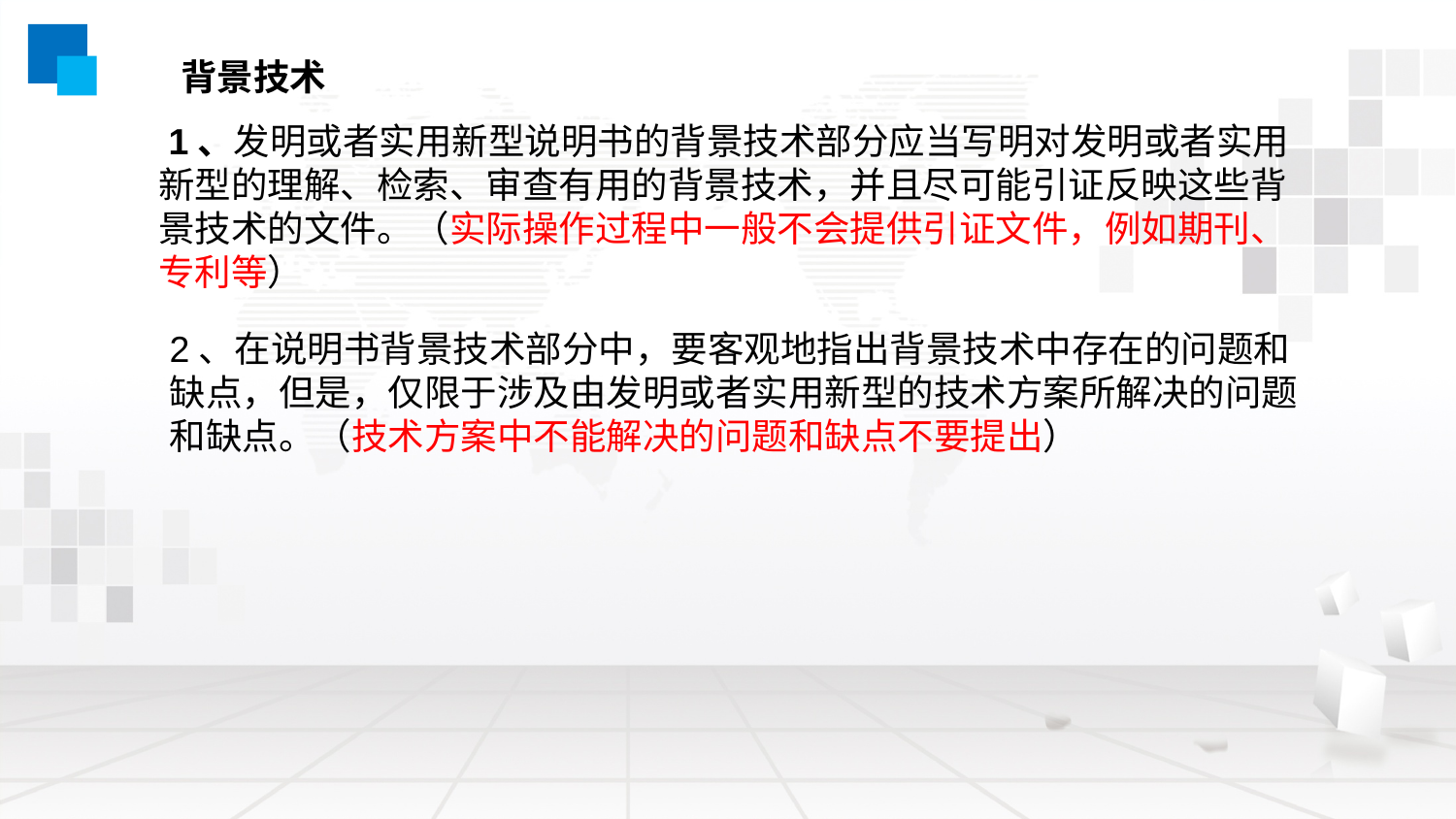

背景技术
 1、发明或者实用新型说明书的背景技术部分应当写明对发明或者实用新型的理解、检索、审查有用的背景技术，并且尽可能引证反映这些背景技术的文件。（实际操作过程中一般不会提供引证文件，例如期刊、专利等）
2、在说明书背景技术部分中，要客观地指出背景技术中存在的问题和缺点，但是，仅限于涉及由发明或者实用新型的技术方案所解决的问题和缺点。（技术方案中不能解决的问题和缺点不要提出）